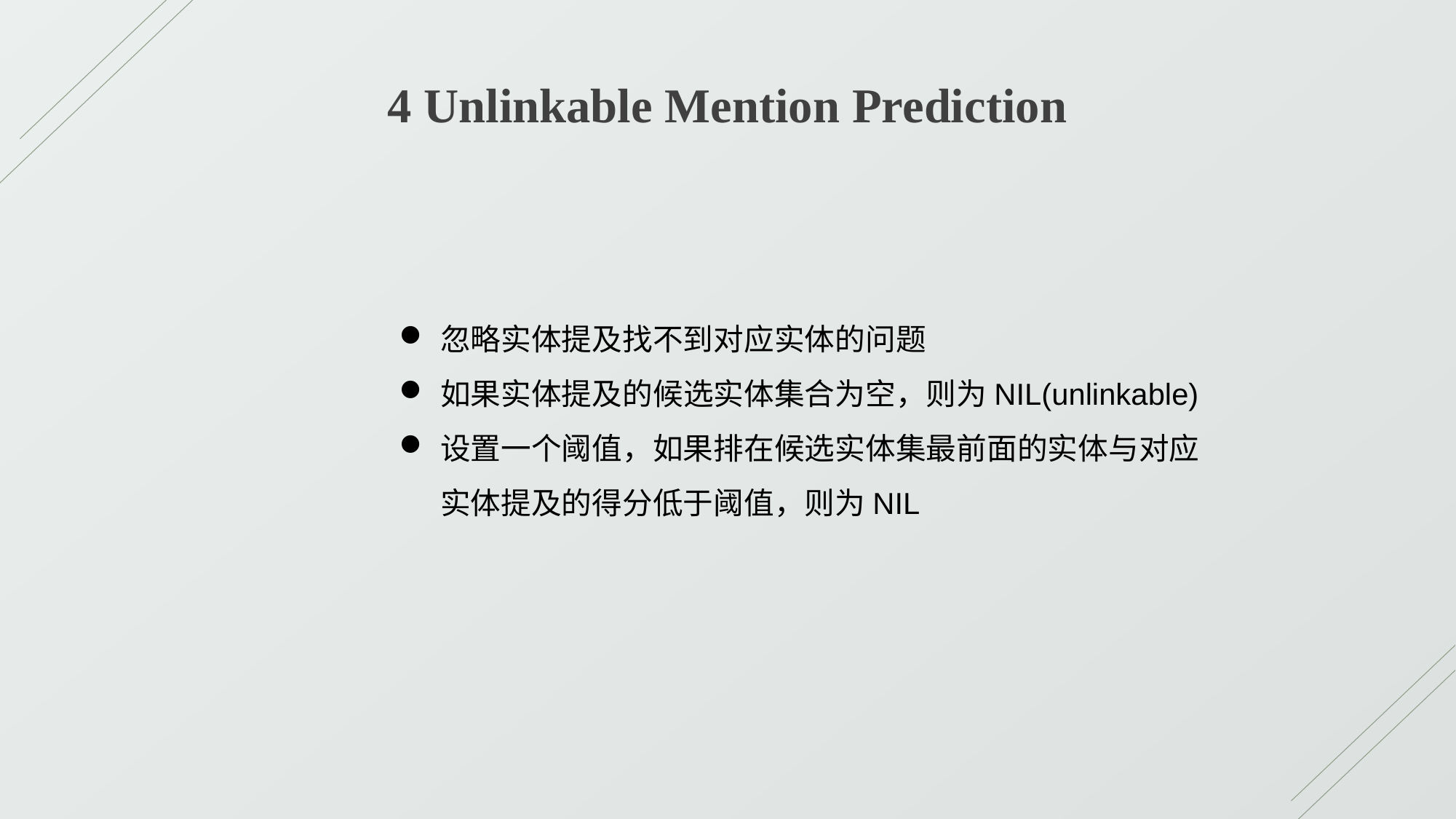

4 Unlinkable Mention Prediction

忽略实体提及找不到对应实体的问题
如果实体提及的候选实体集合为空，则为NIL(unlinkable)
设置一个阈值，如果排在候选实体集最前面的实体与对应实体提及的得分低于阈值，则为NIL